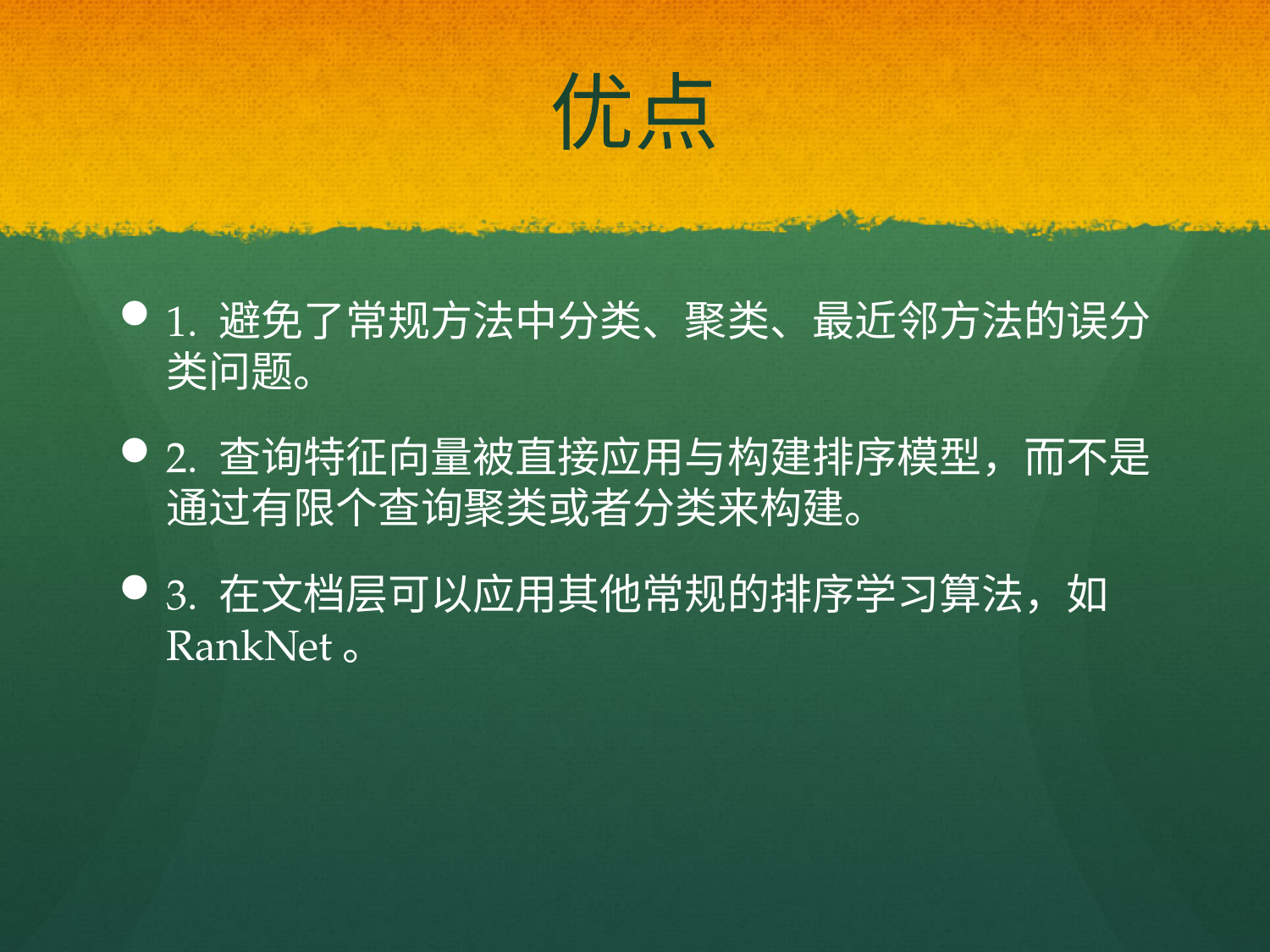

# 优点
1. 避免了常规方法中分类、聚类、最近邻方法的误分类问题。
2. 查询特征向量被直接应用与构建排序模型，而不是通过有限个查询聚类或者分类来构建。
3. 在文档层可以应用其他常规的排序学习算法，如RankNet。